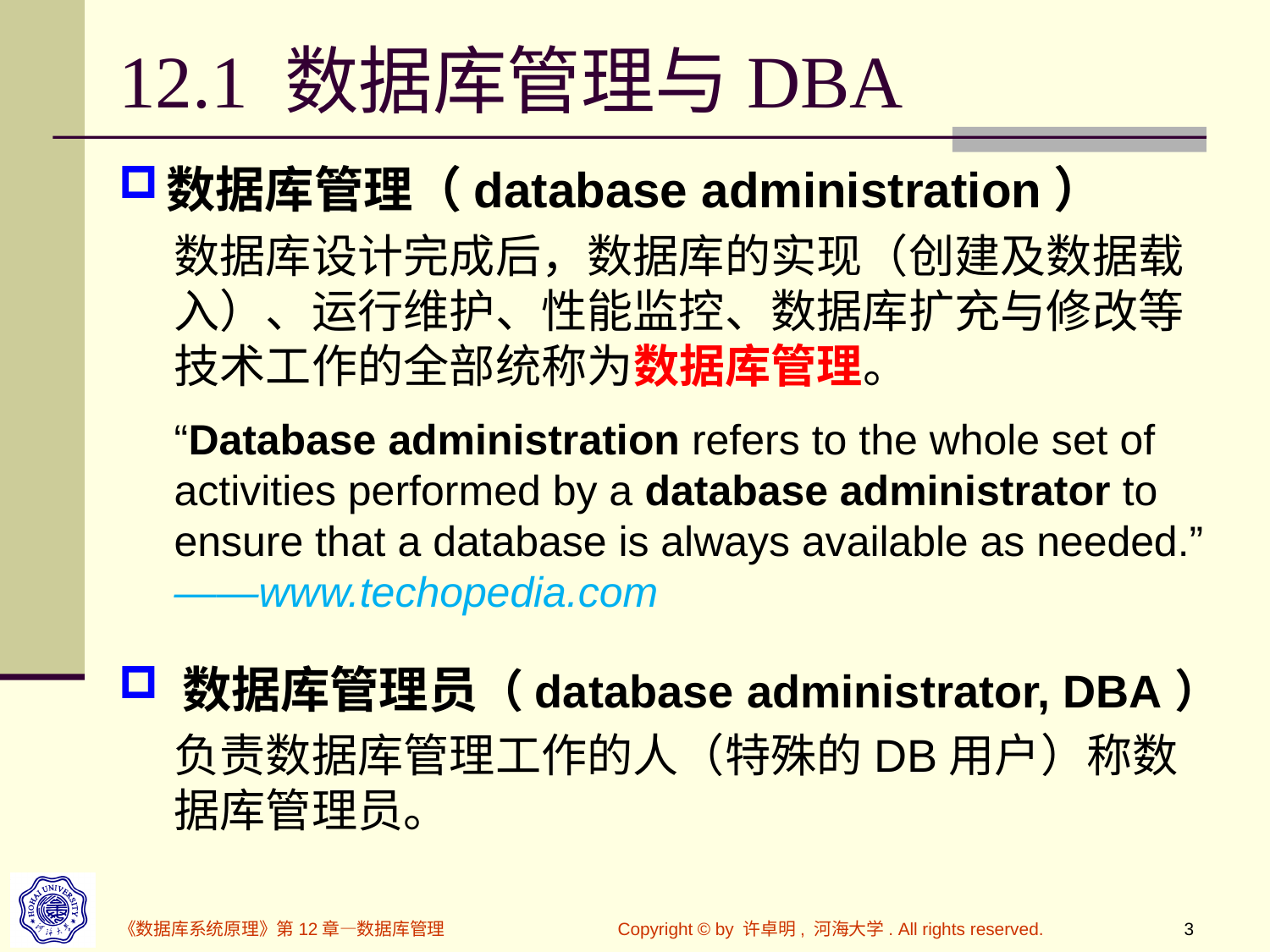

# 12.1 数据库管理与DBA
数据库管理（database administration）
数据库设计完成后，数据库的实现（创建及数据载入）、运行维护、性能监控、数据库扩充与修改等技术工作的全部统称为数据库管理。
“Database administration refers to the whole set of activities performed by a database administrator to ensure that a database is always available as needed.” ——www.techopedia.com
数据库管理员（database administrator, DBA）
负责数据库管理工作的人（特殊的DB用户）称数据库管理员。

《数据库系统原理》第12章—数据库管理
Copyright © by 许卓明, 河海大学. All rights reserved.
3